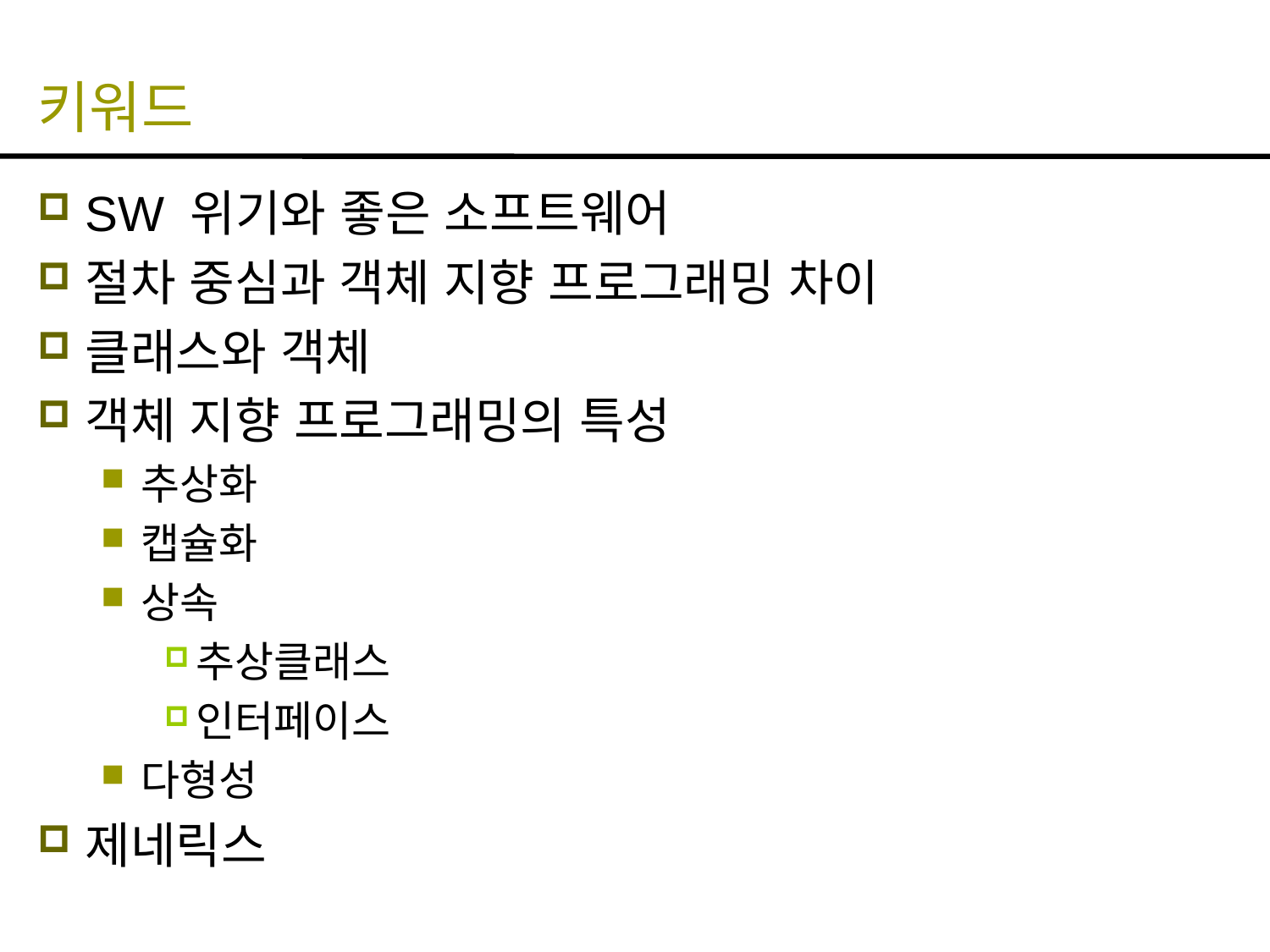

# 키워드
SW 위기와 좋은 소프트웨어
절차 중심과 객체 지향 프로그래밍 차이
클래스와 객체
객체 지향 프로그래밍의 특성
추상화
캡슐화
상속
추상클래스
인터페이스
다형성
제네릭스